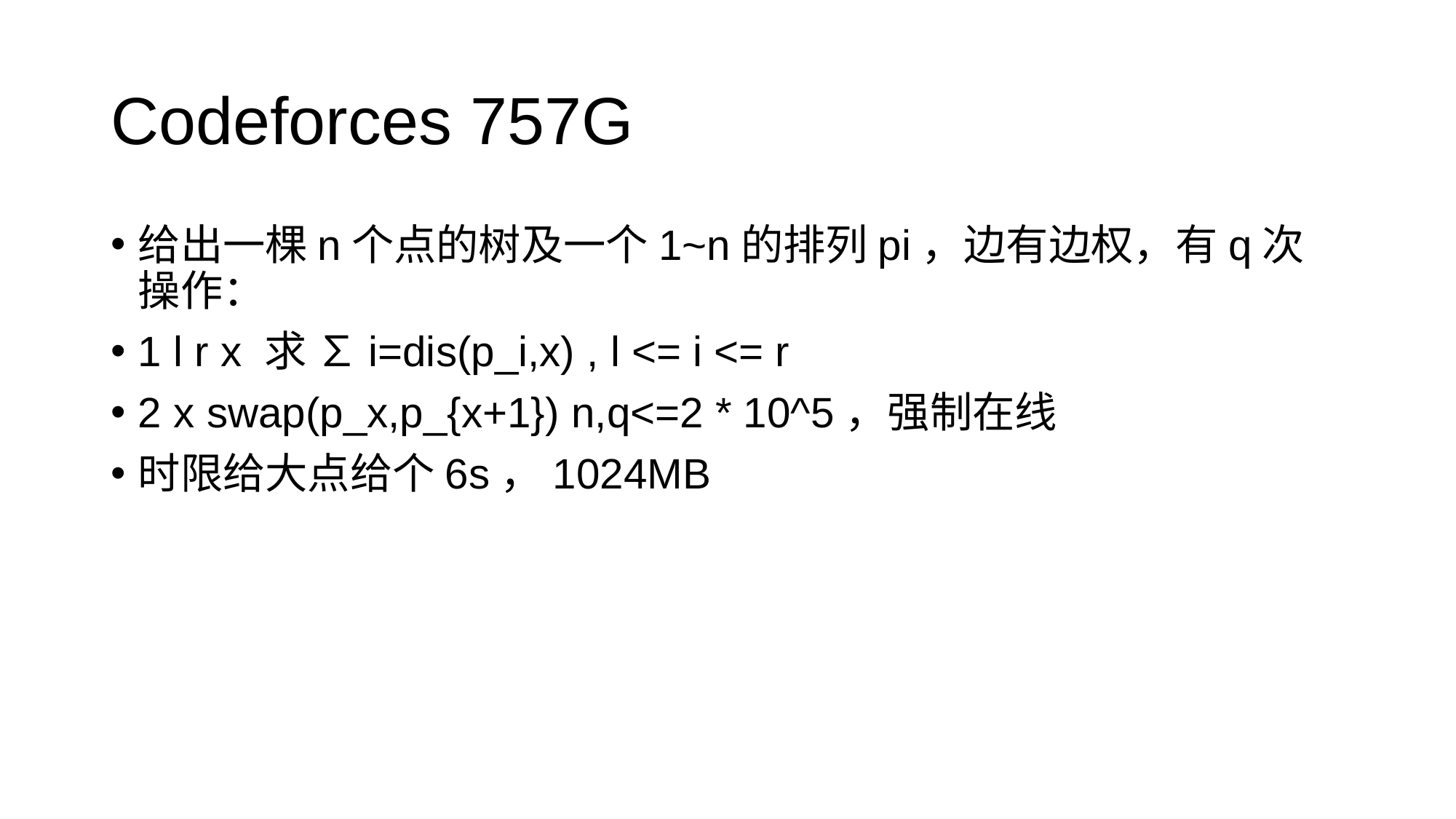

# Codeforces 757G
给出一棵n个点的树及一个1~n的排列pi，边有边权，有q次操作：
1 l r x 求 ∑i=dis(p_i,x) , l <= i <= r
2 x swap(p_x,p_{x+1}) n,q<=2 * 10^5，强制在线
时限给大点给个6s，1024MB